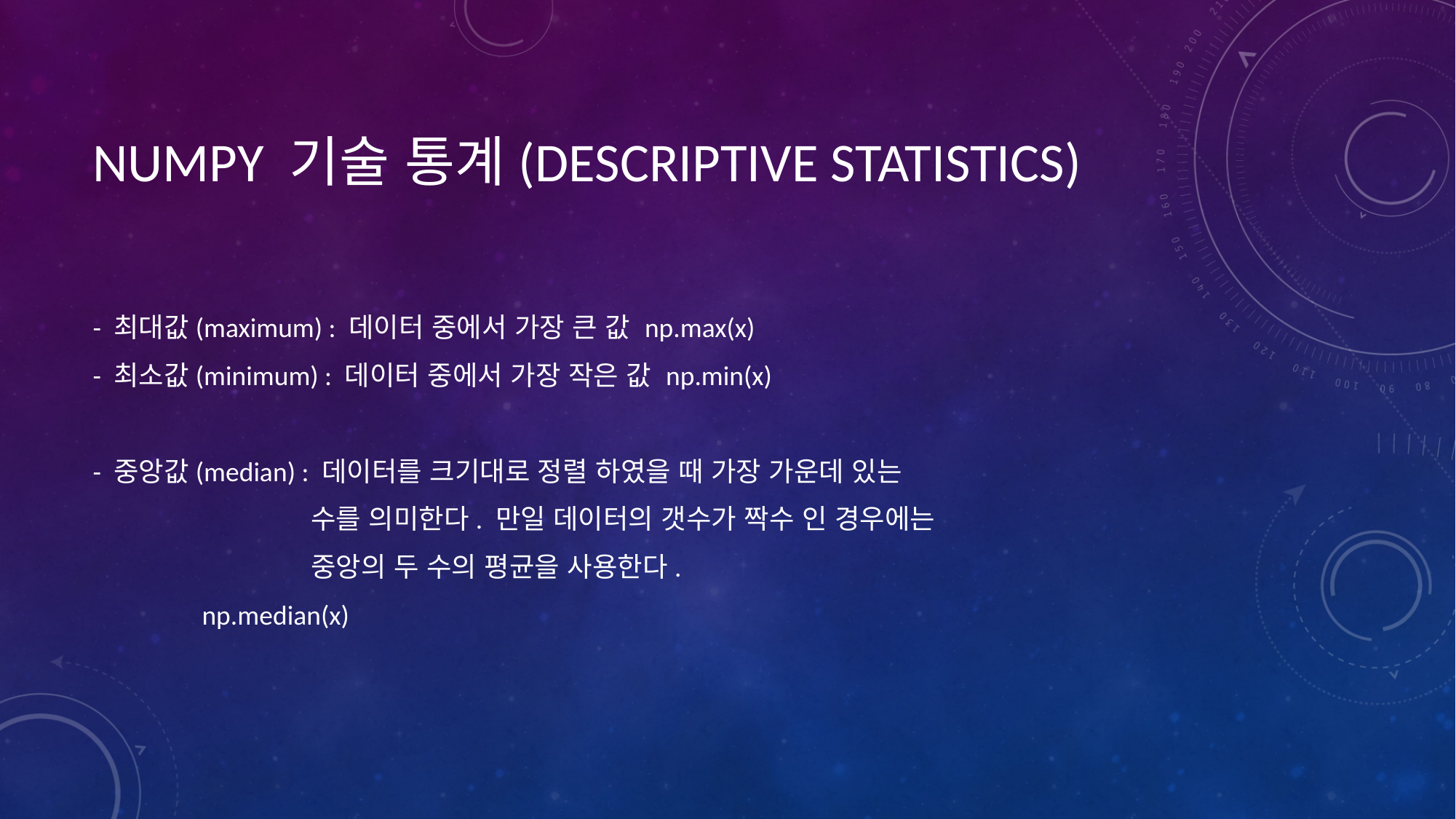

# Numpy 기술 통계(descriptive statistics)
- 최대값(maximum) : 데이터 중에서 가장 큰 값 np.max(x)
- 최소값(minimum) : 데이터 중에서 가장 작은 값 np.min(x)

- 중앙값(median) : 데이터를 크기대로 정렬 하였을 때 가장 가운데 있는
		수를 의미한다. 만일 데이터의 갯수가 짝수 인 경우에는
		중앙의 두 수의 평균을 사용한다.
	np.median(x)